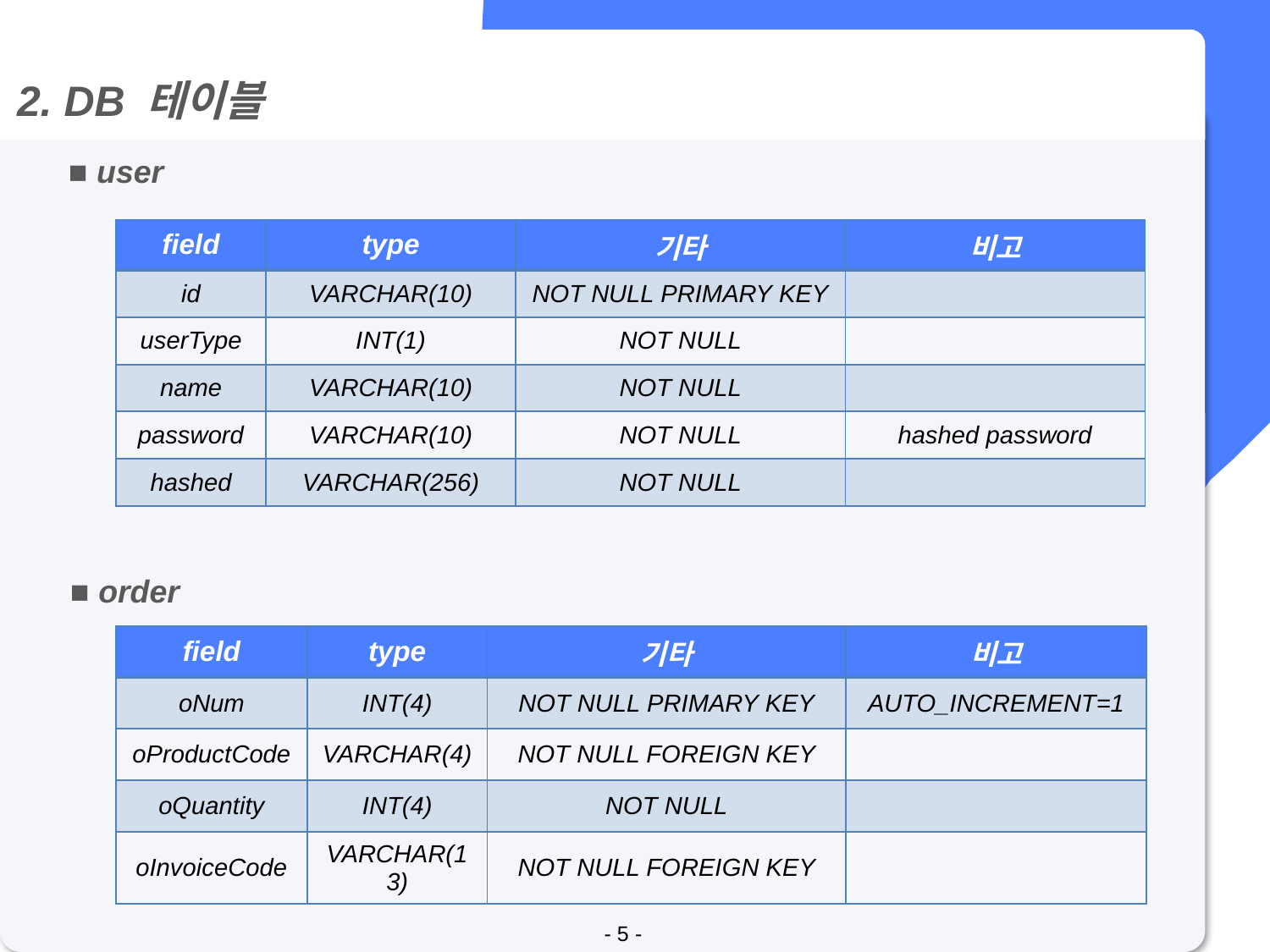

2. DB 테이블

■ user
| field | type | 기타 | 비고 |
| --- | --- | --- | --- |
| id | VARCHAR(10) | NOT NULL PRIMARY KEY |  |
| userType | INT(1) | NOT NULL |  |
| name | VARCHAR(10) | NOT NULL |  |
| password | VARCHAR(10) | NOT NULL | hashed password |
| hashed | VARCHAR(256) | NOT NULL |  |
■ order
| field | type | 기타 | 비고 |
| --- | --- | --- | --- |
| oNum | INT(4) | NOT NULL PRIMARY KEY | AUTO\_INCREMENT=1 |
| oProductCode | VARCHAR(4) | NOT NULL FOREIGN KEY |  |
| oQuantity | INT(4) | NOT NULL |  |
| oInvoiceCode | VARCHAR(13) | NOT NULL FOREIGN KEY |  |
- 5 -